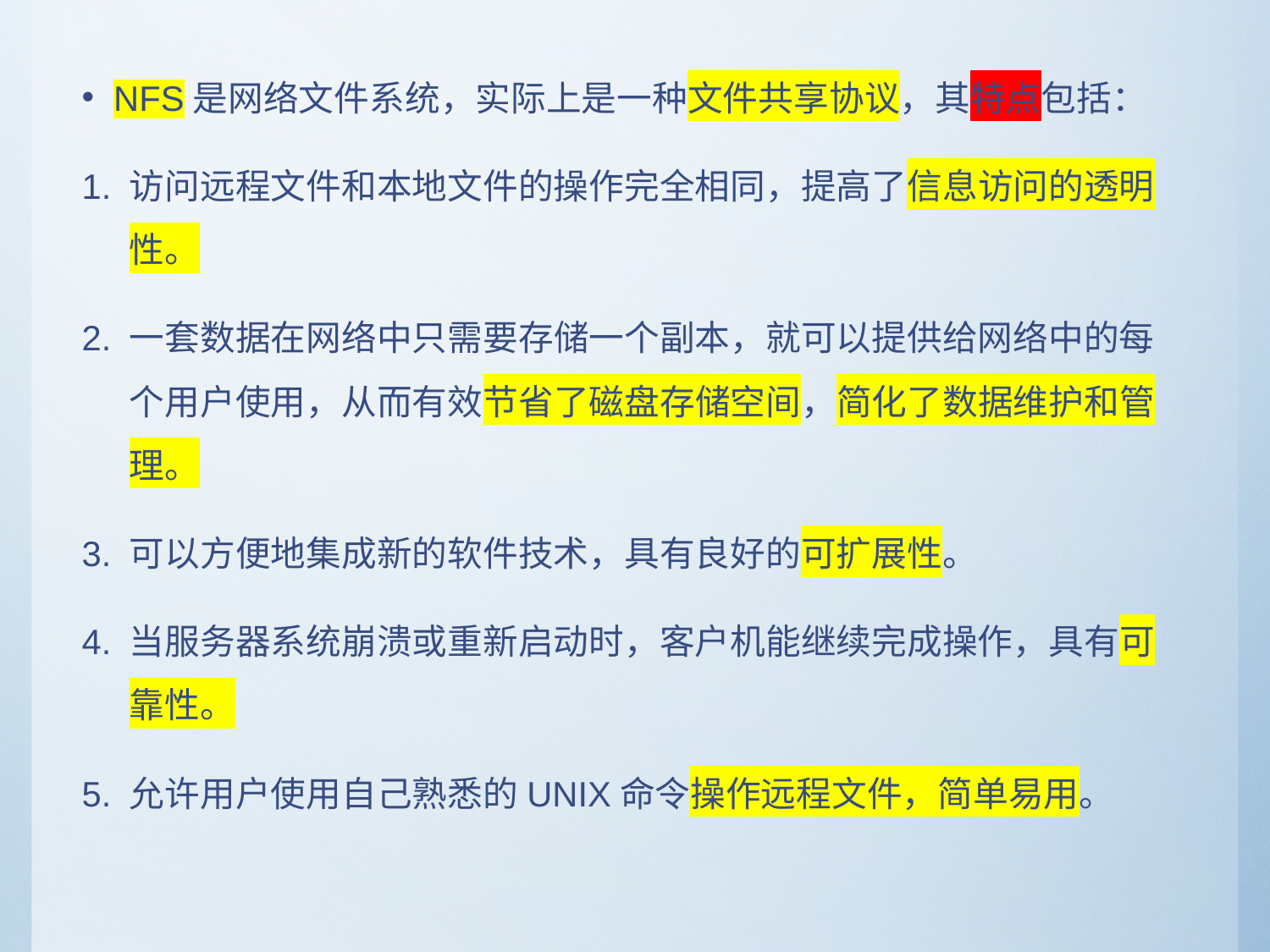

NFS是网络文件系统，实际上是一种文件共享协议，其特点包括：
访问远程文件和本地文件的操作完全相同，提高了信息访问的透明性。
一套数据在网络中只需要存储一个副本，就可以提供给网络中的每个用户使用，从而有效节省了磁盘存储空间，简化了数据维护和管理。
可以方便地集成新的软件技术，具有良好的可扩展性。
当服务器系统崩溃或重新启动时，客户机能继续完成操作，具有可靠性。
允许用户使用自己熟悉的UNIX命令操作远程文件，简单易用。